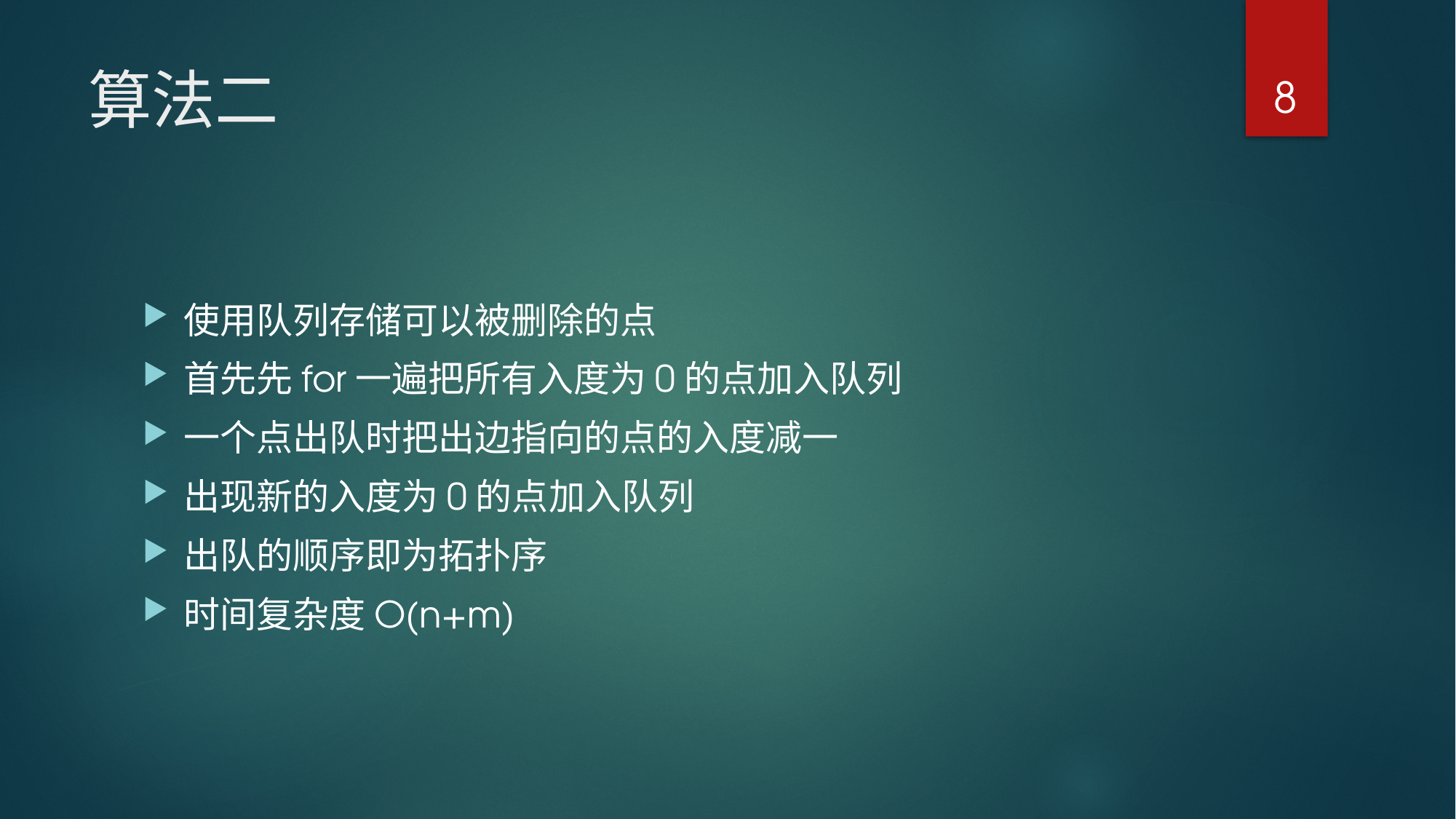

8
# 算法二
使用队列存储可以被删除的点
首先先for一遍把所有入度为0的点加入队列
一个点出队时把出边指向的点的入度减一
出现新的入度为0的点加入队列
出队的顺序即为拓扑序
时间复杂度O(n+m)